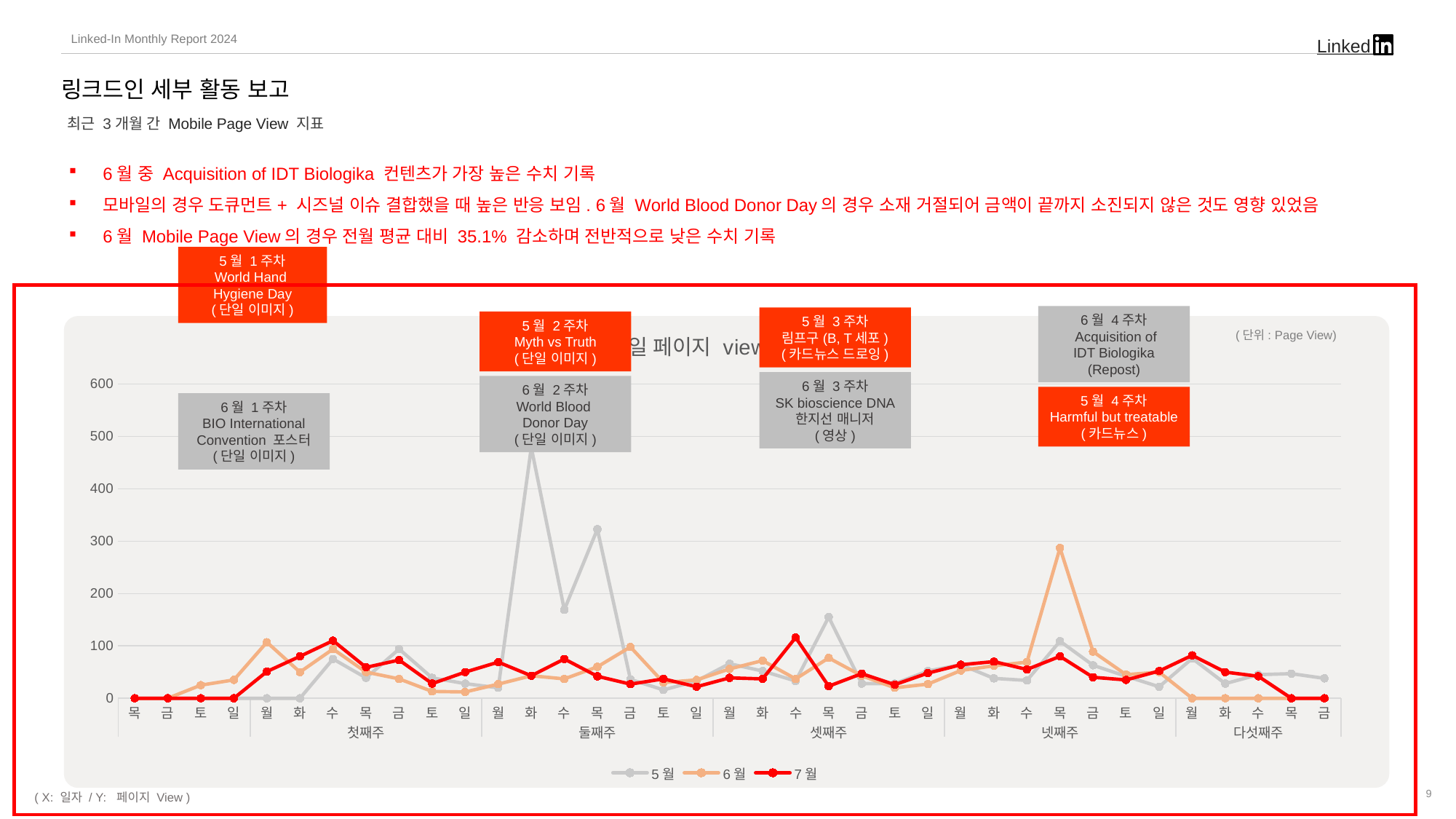

링크드인 세부 활동 보고
최근 3개월 간 Mobile Page View 지표
6월 중 Acquisition of IDT Biologika 컨텐츠가 가장 높은 수치 기록
모바일의 경우 도큐먼트+ 시즈널 이슈 결합했을 때 높은 반응 보임. 6월 World Blood Donor Day의 경우 소재 거절되어 금액이 끝까지 소진되지 않은 것도 영향 있었음
6월 Mobile Page View의 경우 전월 평균 대비 35.1% 감소하며 전반적으로 낮은 수치 기록
5월 1주차
World Hand
Hygiene Day
(단일 이미지)

6월 4주차
 Acquisition of
IDT Biologika
(Repost)
5월 3주차
림프구(B, T세포)
(카드뉴스 드로잉)

### Chart: 모바일 페이지 view 수 비교

| Category | 5월 | 6월 | 7월 |
|---|---|---|---|
| 목 | None | None | None |
| 금 | None | None | None |
| 토 | None | 25.0 | None |
| 일 | None | 35.0 | None |
| 월 | None | 107.0 | 51.0 |
| 화 | None | 50.0 | 80.0 |
| 수 | 75.0 | 94.0 | 110.0 |
| 목 | 39.0 | 50.0 | 59.0 |
| 금 | 94.0 | 37.0 | 73.0 |
| 토 | 39.0 | 13.0 | 28.0 |
| 일 | 28.0 | 12.0 | 50.0 |
| 월 | 20.0 | 27.0 | 69.0 |
| 화 | 479.0 | 43.0 | 43.0 |
| 수 | 169.0 | 37.0 | 75.0 |
| 목 | 323.0 | 60.0 | 42.0 |
| 금 | 36.0 | 98.0 | 27.0 |
| 토 | 16.0 | 30.0 | 37.0 |
| 일 | 33.0 | 35.0 | 22.0 |
| 월 | 66.0 | 56.0 | 39.0 |
| 화 | 52.0 | 72.0 | 37.0 |
| 수 | 33.0 | 37.0 | 116.0 |
| 목 | 155.0 | 77.0 | 23.0 |
| 금 | 28.0 | 43.0 | 47.0 |
| 토 | 28.0 | 20.0 | 26.0 |
| 일 | 52.0 | 27.0 | 48.0 |
| 월 | 64.0 | 53.0 | 64.0 |
| 화 | 38.0 | 62.0 | 70.0 |
| 수 | 34.0 | 69.0 | 55.0 |
| 목 | 109.0 | 287.0 | 80.0 |
| 금 | 63.0 | 89.0 | 40.0 |
| 토 | 42.0 | 45.0 | 35.0 |
| 일 | 22.0 | 50.0 | 52.0 |
| 월 | 76.0 | None | 82.0 |
| 화 | 28.0 | None | 50.0 |
| 수 | 45.0 | None | 42.0 |
| 목 | 47.0 | None | None |
| 금 | 38.0 | None | None |
5월 2주차
Myth vs Truth
(단일 이미지)

(단위: Page View)
6월 3주차
SK bioscience DNA
한지선 매니저
(영상)
6월 2주차
World Blood
Donor Day
(단일 이미지)
5월 4주차
Harmful but treatable
(카드뉴스)
6월 1주차
BIO International
Convention 포스터
(단일 이미지)
9
( X: 일자 / Y:  페이지 View )